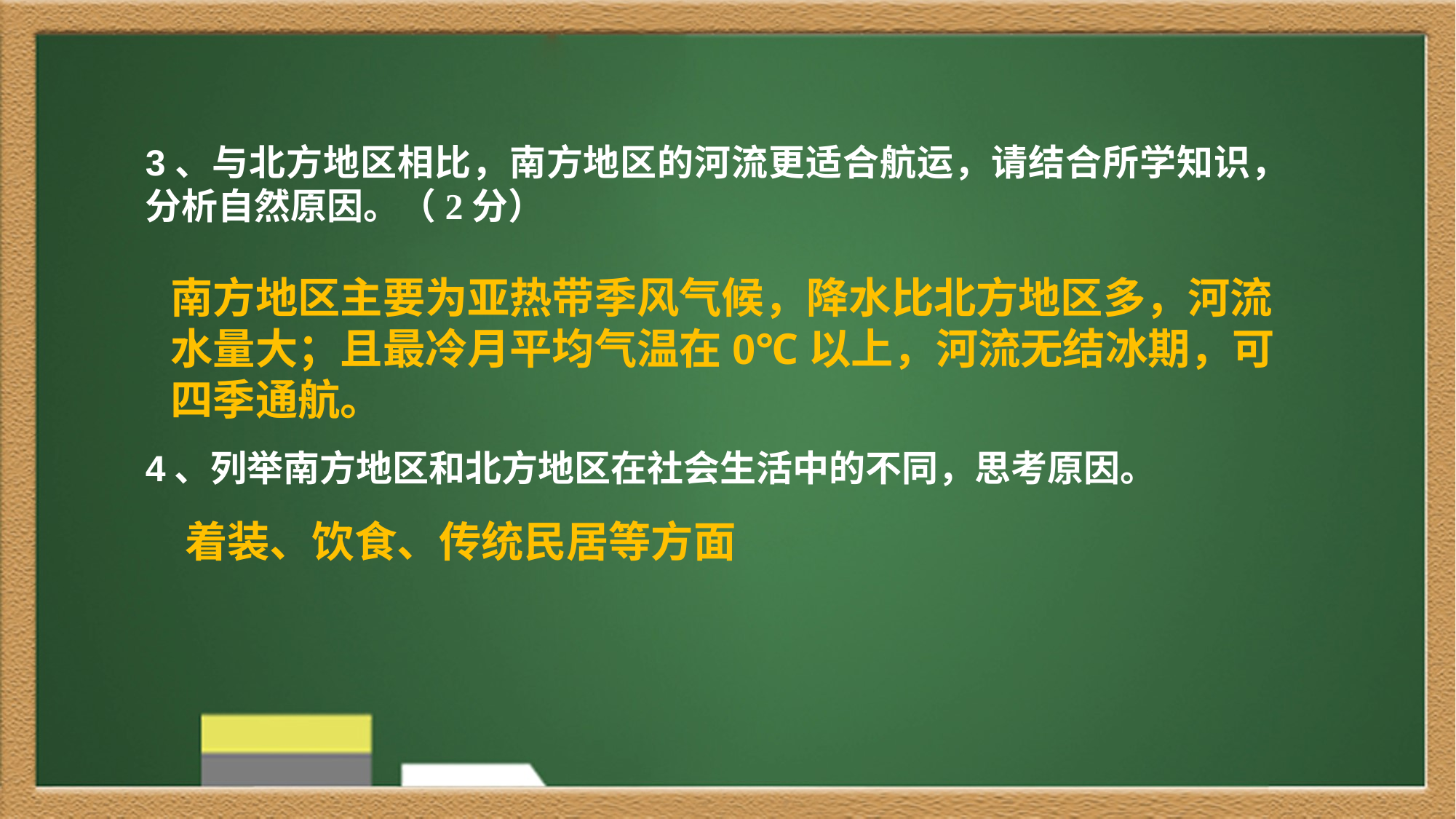

3、与北方地区相比，南方地区的河流更适合航运，请结合所学知识，分析自然原因。（2分）

4、列举南方地区和北方地区在社会生活中的不同，思考原因。
南方地区主要为亚热带季风气候，降水比北方地区多，河流水量大；且最冷月平均气温在0℃以上，河流无结冰期，可四季通航。
着装、饮食、传统民居等方面